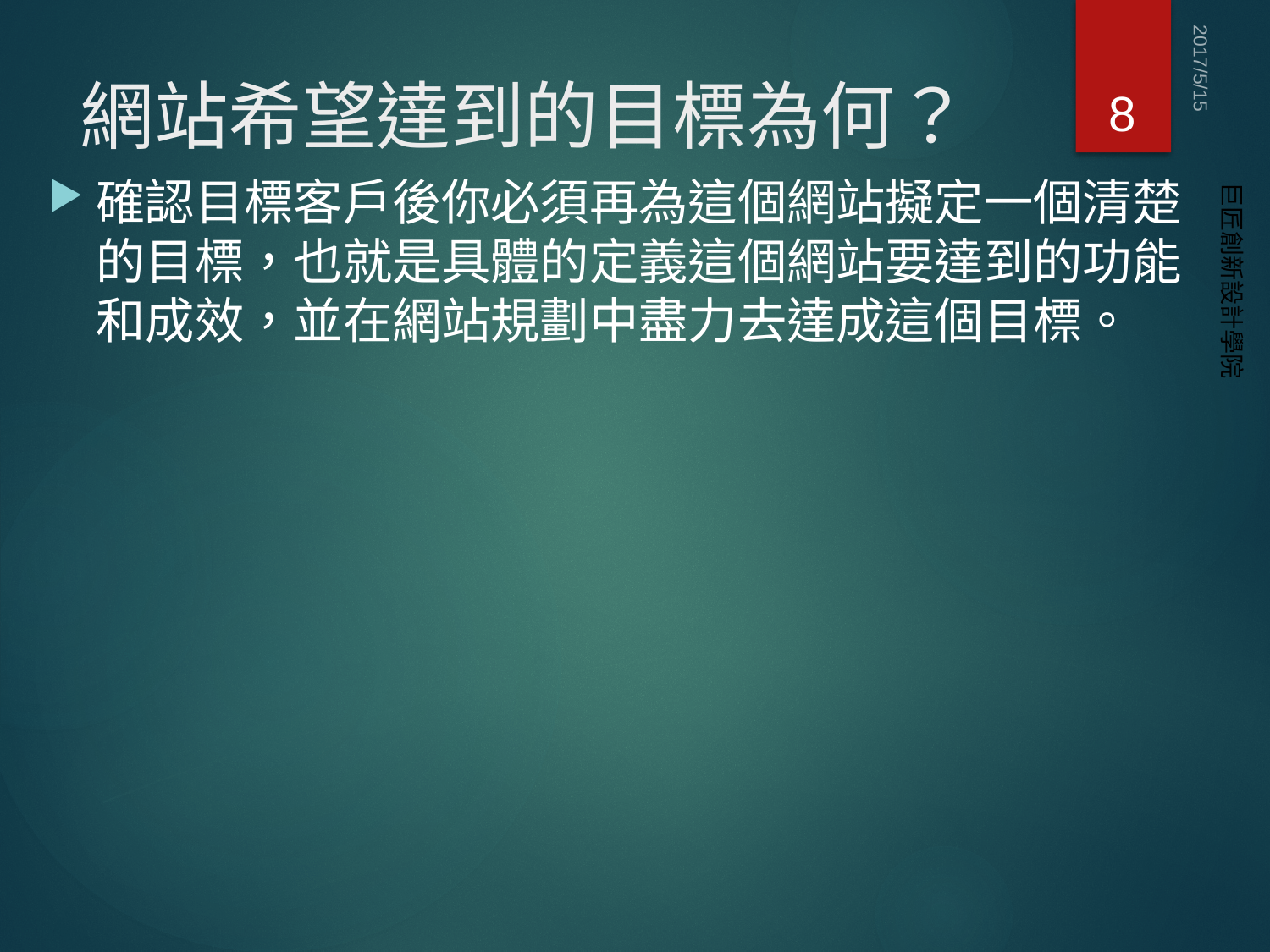

8
# 網站希望達到的目標為何？
2017/5/15
確認目標客戶後你必須再為這個網站擬定一個清楚的目標，也就是具體的定義這個網站要達到的功能和成效，並在網站規劃中盡力去達成這個目標。

巨匠創新設計學院